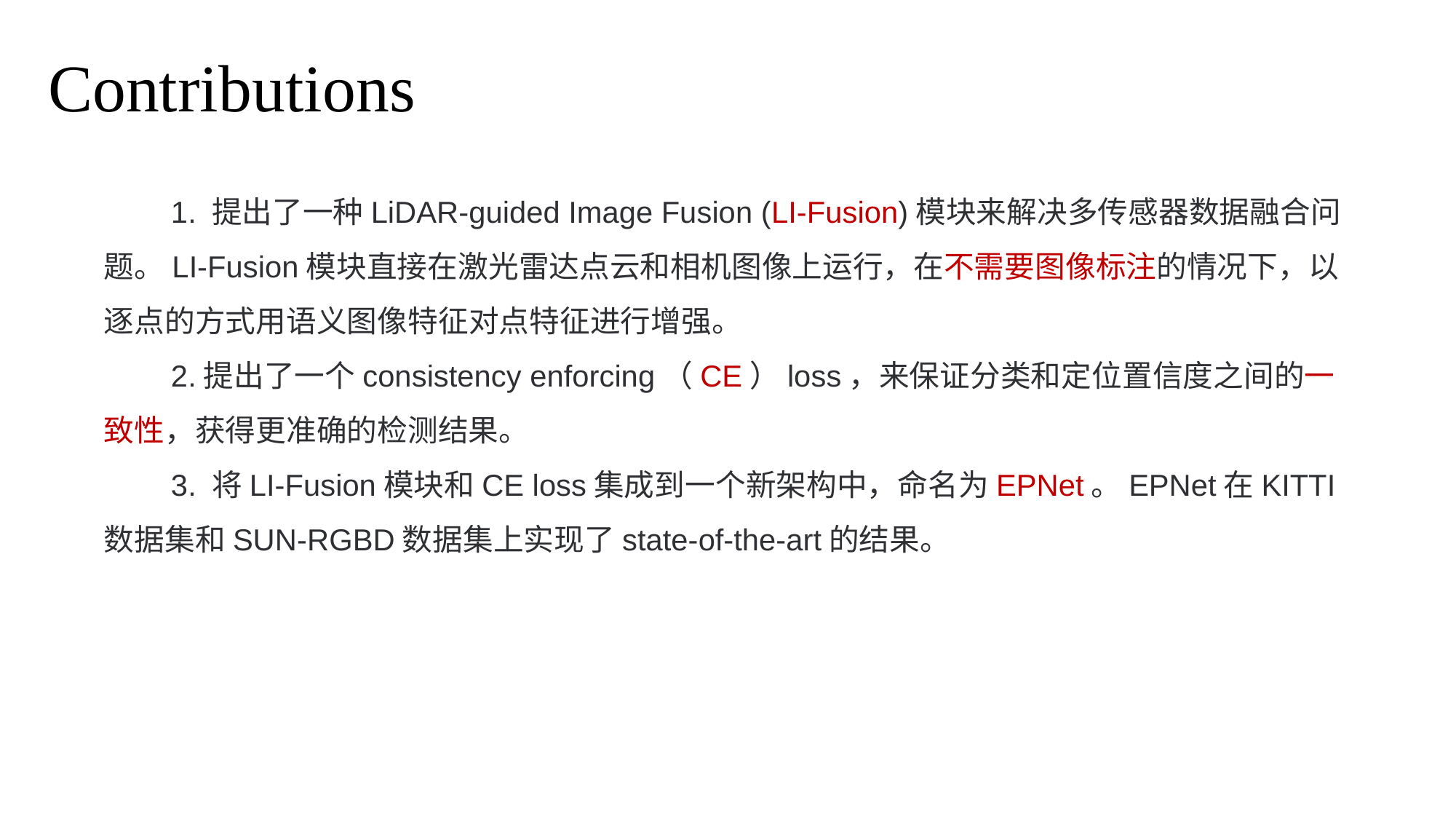

Contributions
        1. 提出了一种LiDAR-guided Image Fusion (LI-Fusion)模块来解决多传感器数据融合问题。LI-Fusion模块直接在激光雷达点云和相机图像上运行，在不需要图像标注的情况下，以逐点的方式用语义图像特征对点特征进行增强。
        2.提出了一个consistency enforcing（CE）loss，来保证分类和定位置信度之间的一致性，获得更准确的检测结果。
        3. 将LI-Fusion模块和CE loss集成到一个新架构中，命名为EPNet。EPNet在KITTI数据集和SUN-RGBD数据集上实现了state-of-the-art的结果。